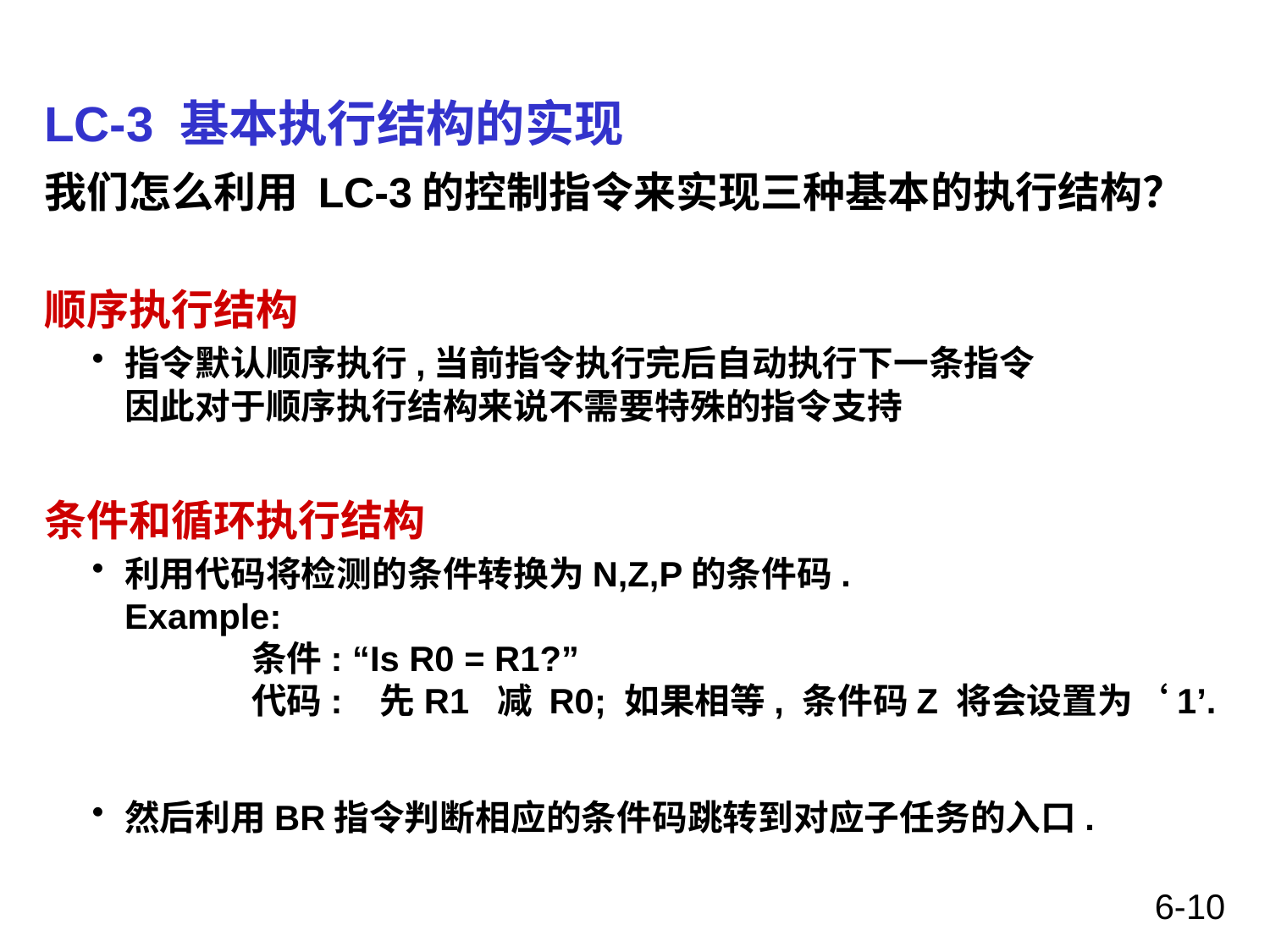

# LC-3 基本执行结构的实现
我们怎么利用 LC-3的控制指令来实现三种基本的执行结构？

顺序执行结构
指令默认顺序执行,当前指令执行完后自动执行下一条指令
因此对于顺序执行结构来说不需要特殊的指令支持

条件和循环执行结构
利用代码将检测的条件转换为N,Z,P的条件码.
Example:
	条件: “Is R0 = R1?”
	代码:   先R1  减 R0; 如果相等, 条件码Z 将会设置为‘1’.

然后利用BR指令判断相应的条件码跳转到对应子任务的入口.
6-10